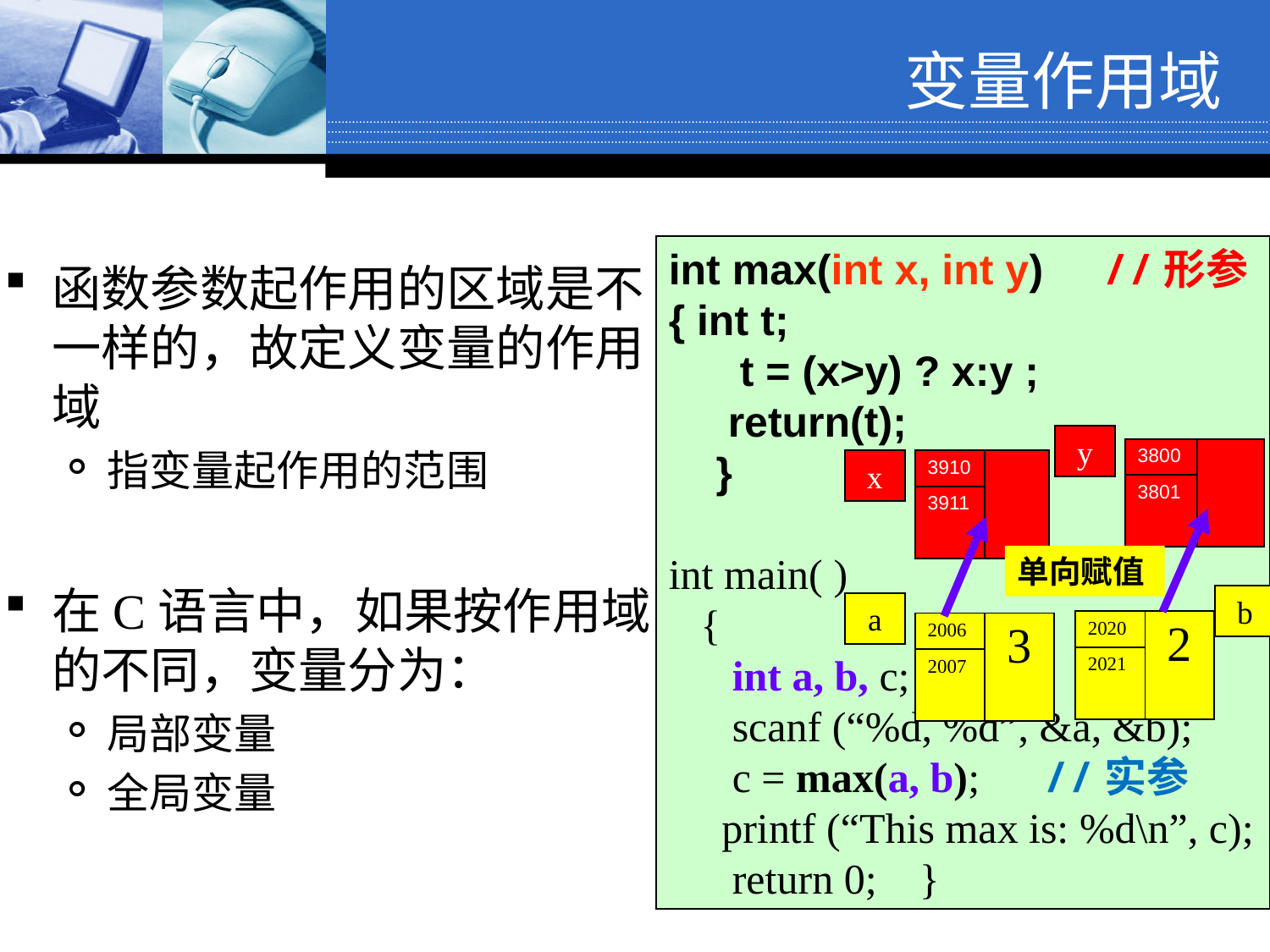

变量作用域
int max(int x, int y)     //形参
{ int t;
      t = (x>y) ? x:y ;
     return(t);
    }

int main( )
   {
      int a, b, c;
      scanf (“%d, %d”, &a, &b);
      c = max(a, b);      //实参
     printf (“This max is: %d\n”, c);
      return 0;    }
函数参数起作用的区域是不一样的，故定义变量的作用域
指变量起作用的范围

在C语言中，如果按作用域的不同，变量分为：
局部变量
全局变量

y
| 3800 |  |
| --- | --- |
| 3801 |  |
| 3910 |  |
| --- | --- |
| 3911 |  |
x

单向赋值
b
a
| 2020 | 2 |
| --- | --- |
| 2021 |  |
| 2006 | 3 |
| --- | --- |
| 2007 |  |